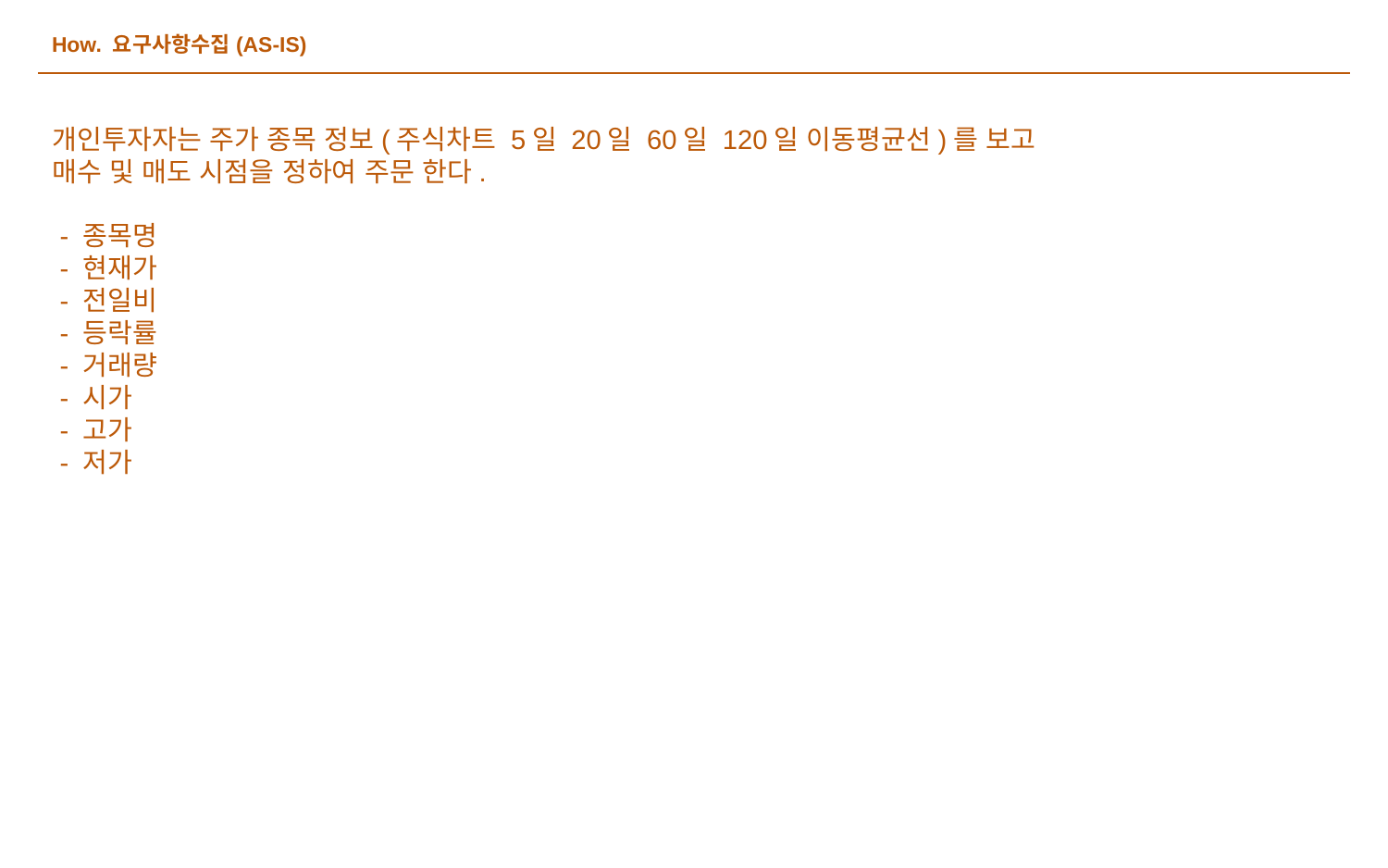

How. 요구사항수집(AS-IS)
개인투자자는 주가 종목 정보(주식차트 5일 20일 60일 120일 이동평균선)를 보고
매수 및 매도 시점을 정하여 주문 한다.

 - 종목명
 - 현재가
 - 전일비
 - 등락률
 - 거래량
 - 시가
 - 고가
 - 저가